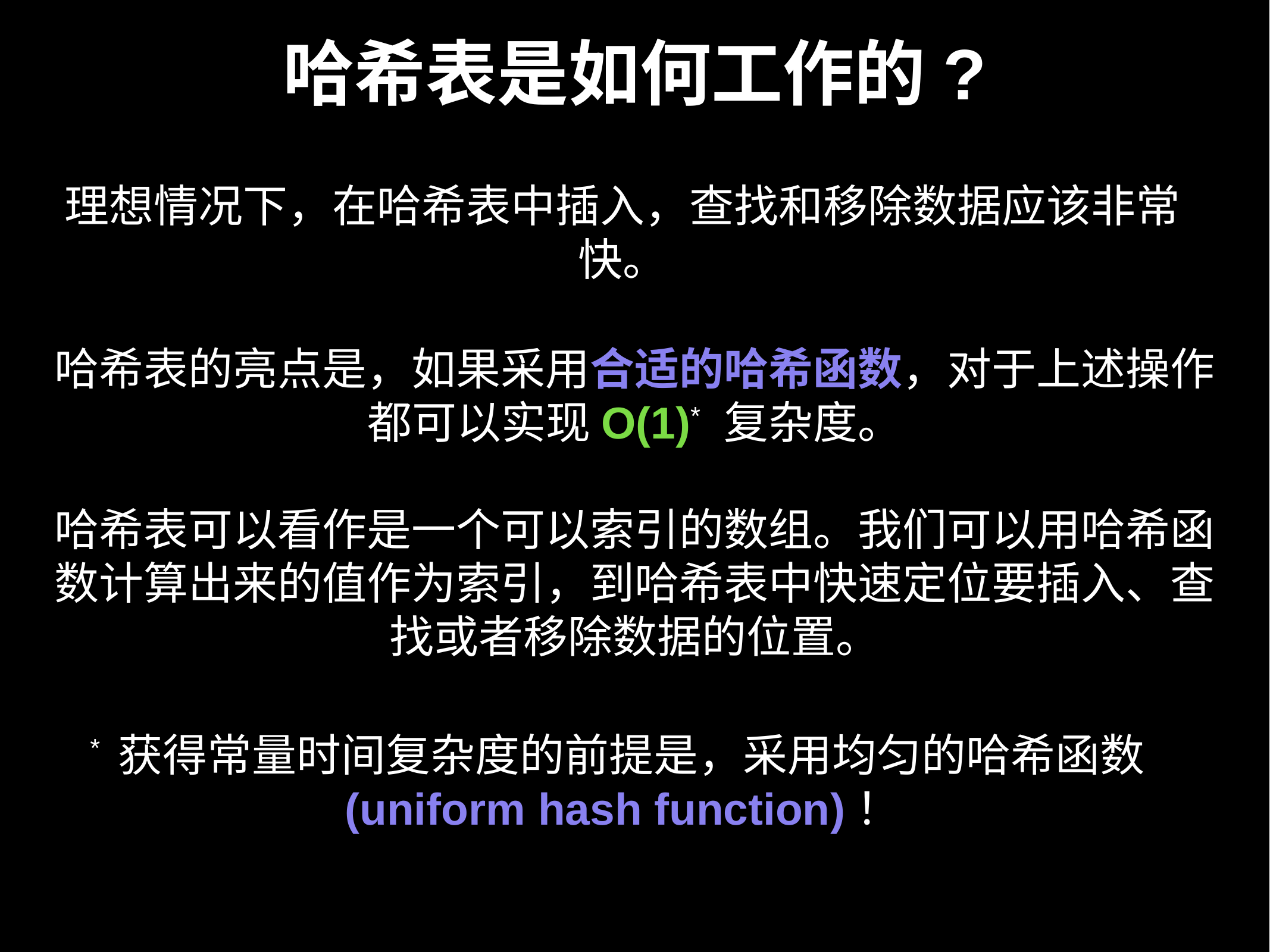

# 哈希表是如何工作的?
理想情况下，在哈希表中插入，查找和移除数据应该非常快。
哈希表的亮点是，如果采用合适的哈希函数，对于上述操作都可以实现O(1)* 复杂度。

哈希表可以看作是一个可以索引的数组。我们可以用哈希函数计算出来的值作为索引，到哈希表中快速定位要插入、查找或者移除数据的位置。
* 获得常量时间复杂度的前提是，采用均匀的哈希函数(uniform hash function)！